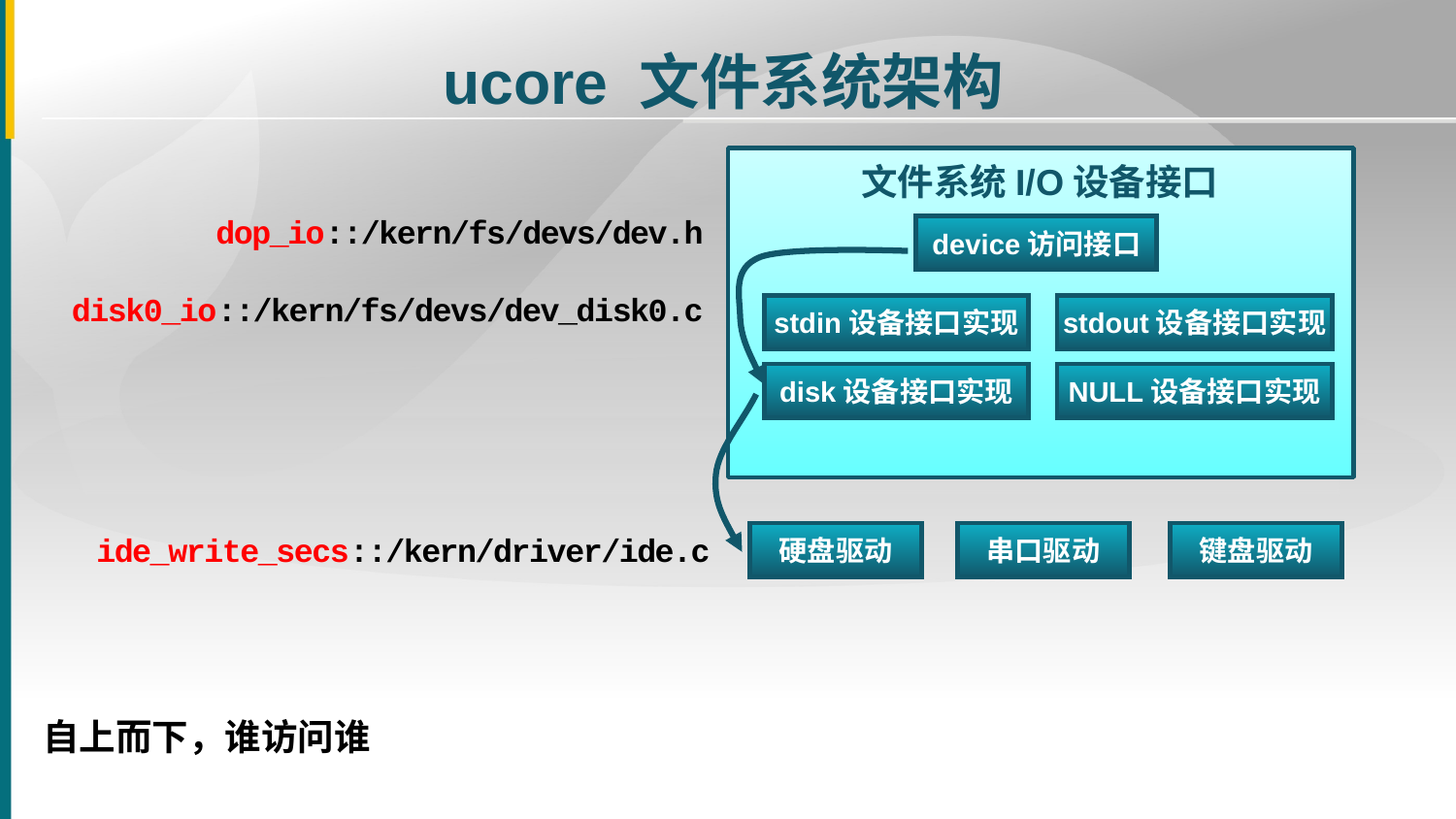

ucore 文件系统架构

文件系统I/O设备接口
dop_io::/kern/fs/devs/dev.h

disk0_io::/kern/fs/devs/dev_disk0.c
device访问接口

stdin设备接口实现
stdout设备接口实现
disk设备接口实现
NULL设备接口实现

ide_write_secs::/kern/driver/ide.c
硬盘驱动
串口驱动
键盘驱动
自上而下，谁访问谁